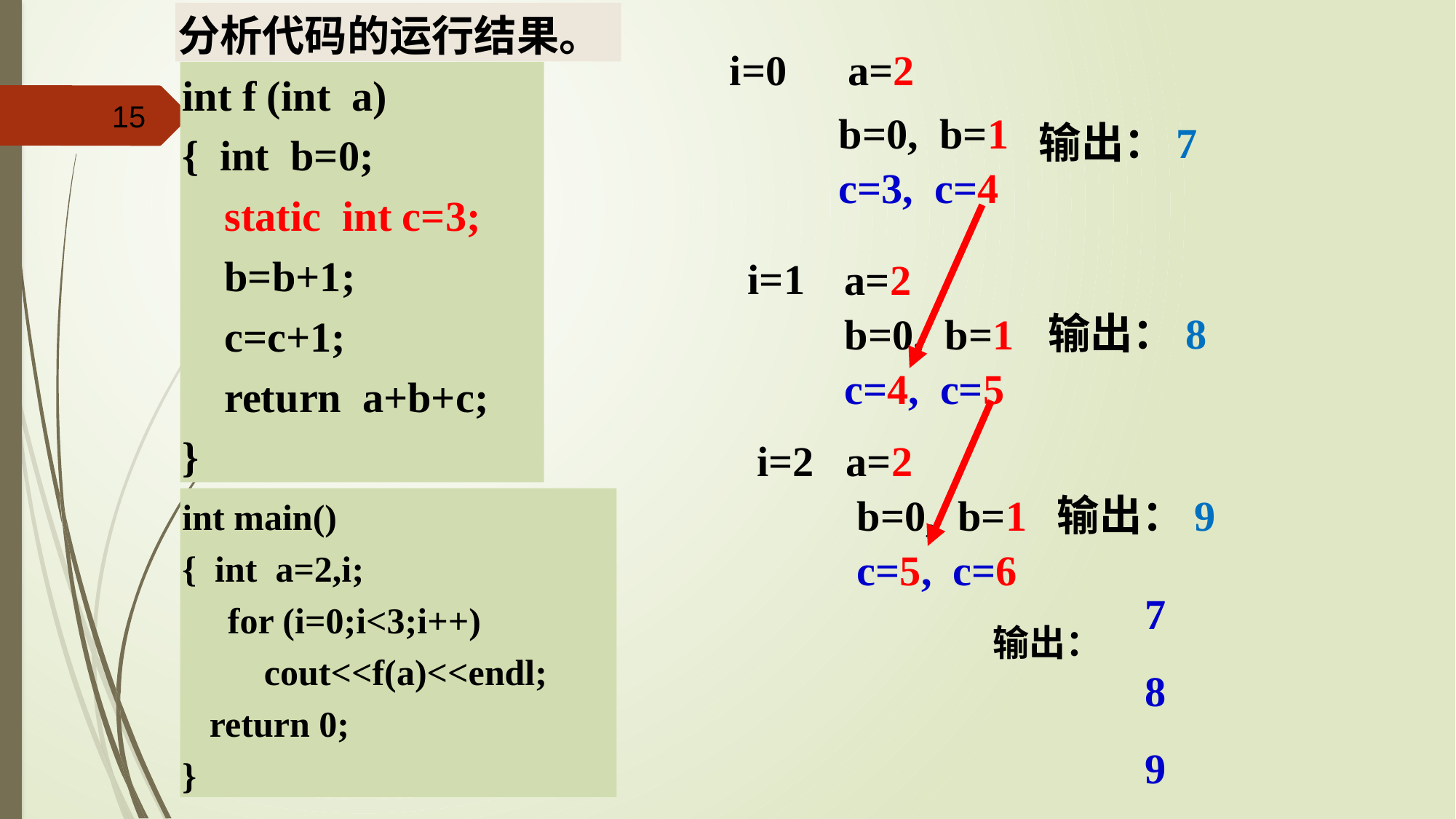

分析代码的运行结果。
i=0
a=2
int f (int  a)
{  int  b=0;
    static  int c=3;
    b=b+1;
    c=c+1;
    return  a+b+c;
}
15
b=0,  b=1
输出：7
c=3,  c=4

i=1
a=2
输出：8
b=0,  b=1
c=4,  c=5

i=2   a=2
b=0,  b=1
输出：9
int main()
{  int  a=2,i;
     for (i=0;i<3;i++)
         cout<<f(a)<<endl;
   return 0;
}
c=5,  c=6
7
8
9
输出：